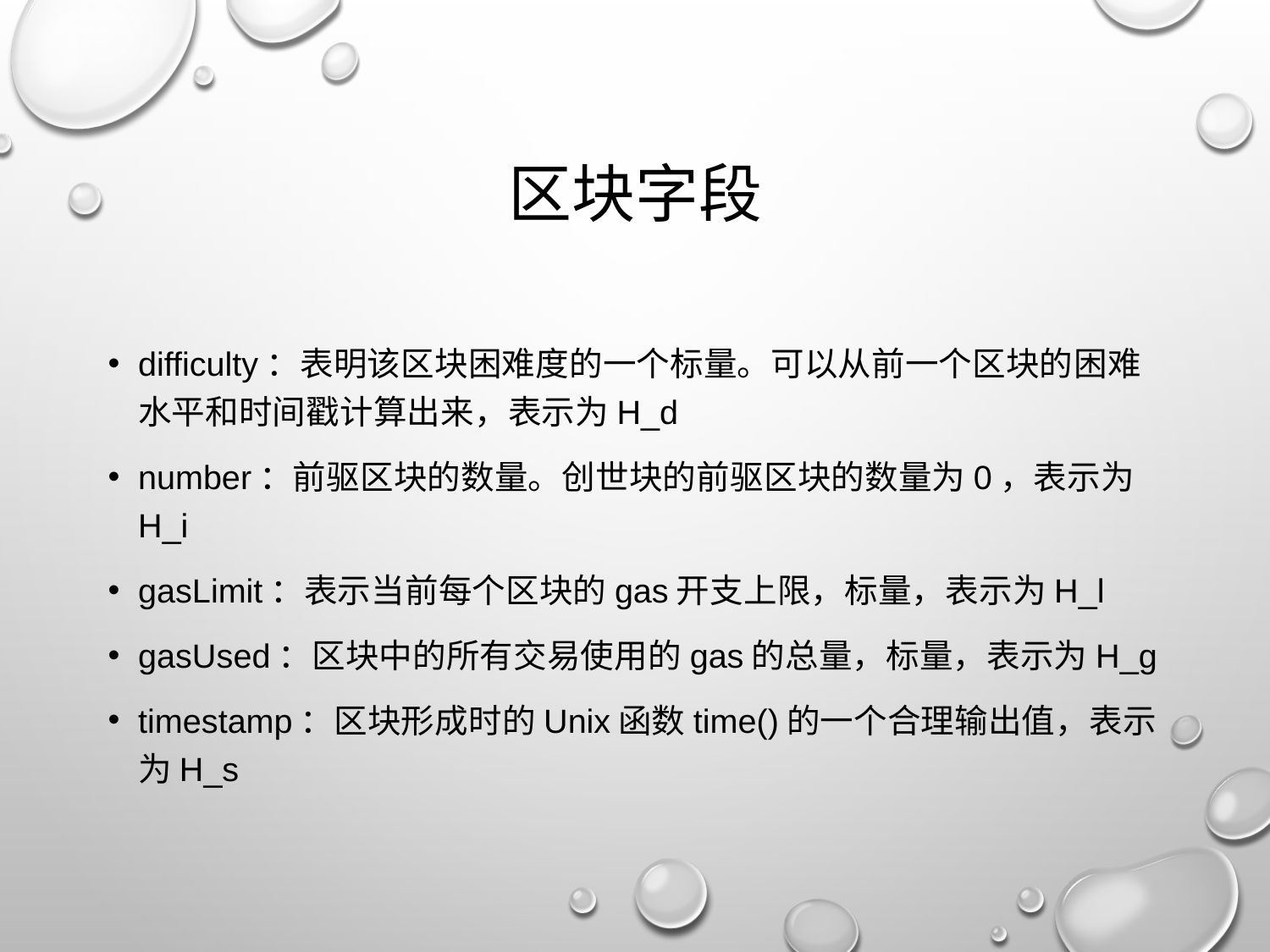

# 区块字段
difficulty：表明该区块困难度的一个标量。可以从前一个区块的困难水平和时间戳计算出来，表示为H_d
number：前驱区块的数量。创世块的前驱区块的数量为0，表示为H_i
gasLimit：表示当前每个区块的gas开支上限，标量，表示为H_l
gasUsed：区块中的所有交易使用的gas的总量，标量，表示为H_g
timestamp：区块形成时的Unix函数time()的一个合理输出值，表示为H_s